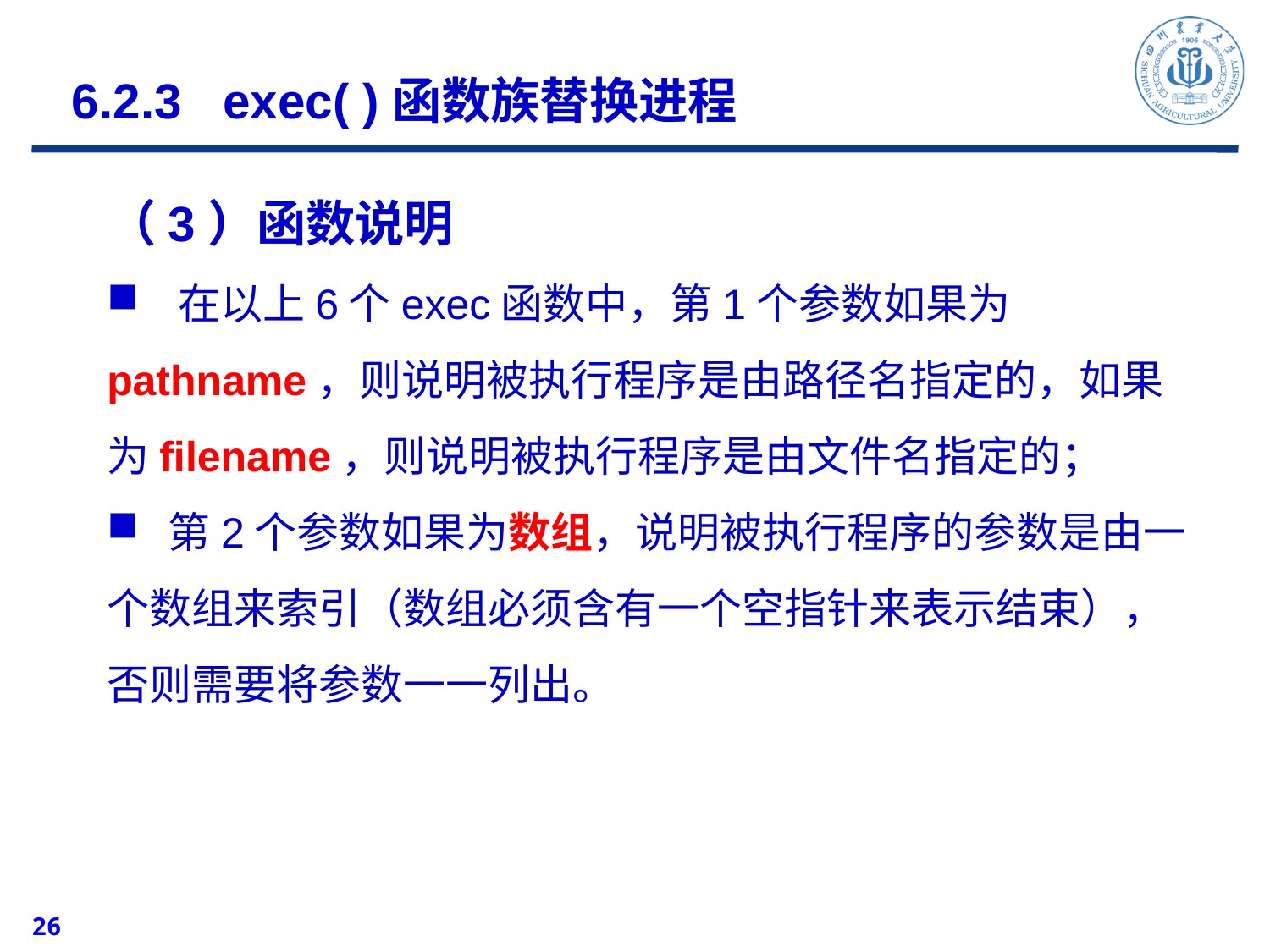

6.2.3   exec( )函数族替换进程
（3）函数说明
   在以上6个exec函数中，第1个参数如果为pathname，则说明被执行程序是由路径名指定的，如果为filename，则说明被执行程序是由文件名指定的；
  第2个参数如果为数组，说明被执行程序的参数是由一个数组来索引（数组必须含有一个空指针来表示结束），否则需要将参数一一列出。